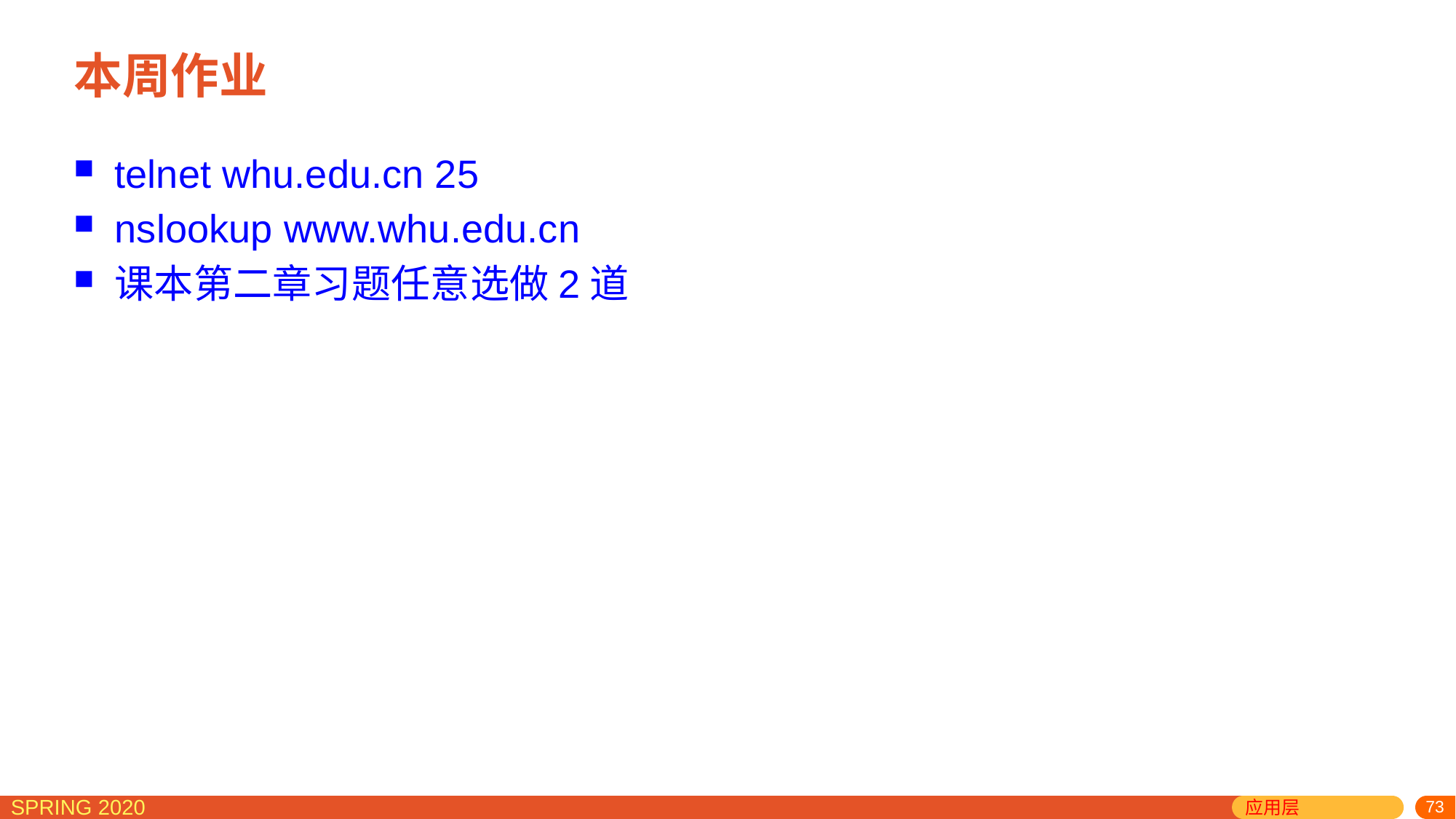

# 本周作业
telnet whu.edu.cn 25
nslookup www.whu.edu.cn
课本第二章习题任意选做2道

应用层